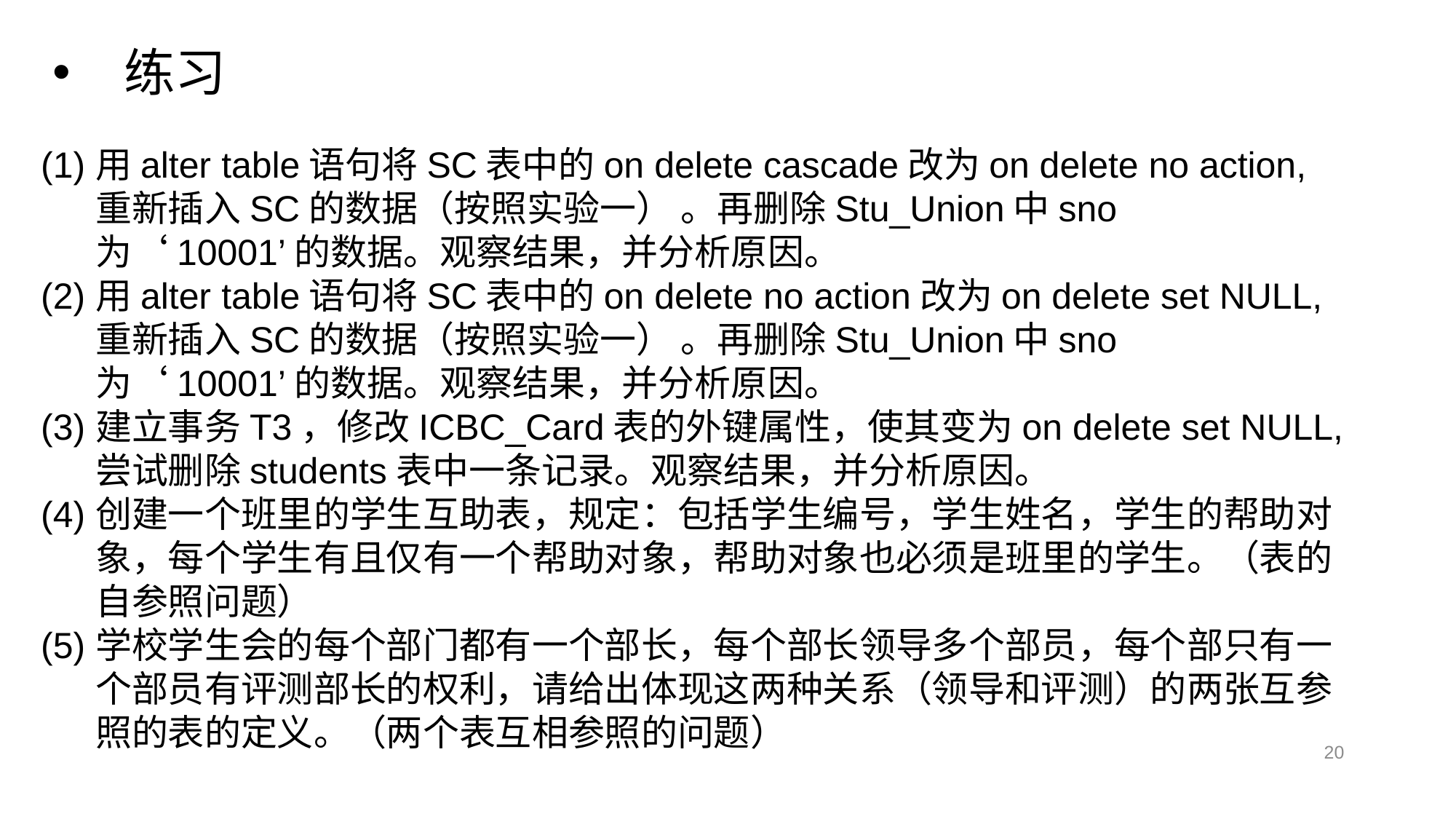

# 练习
用alter table语句将SC表中的on delete cascade改为on delete no action,重新插入SC的数据（按照实验一） 。再删除Stu_Union中sno为‘10001’的数据。观察结果，并分析原因。
用alter table语句将SC表中的on delete no action改为on delete set NULL,重新插入SC的数据（按照实验一） 。再删除Stu_Union中sno为‘10001’的数据。观察结果，并分析原因。
建立事务T3，修改ICBC_Card表的外键属性，使其变为on delete set NULL,尝试删除students表中一条记录。观察结果，并分析原因。
创建一个班里的学生互助表，规定：包括学生编号，学生姓名，学生的帮助对象，每个学生有且仅有一个帮助对象，帮助对象也必须是班里的学生。（表的自参照问题）
学校学生会的每个部门都有一个部长，每个部长领导多个部员，每个部只有一个部员有评测部长的权利，请给出体现这两种关系（领导和评测）的两张互参照的表的定义。（两个表互相参照的问题）

20